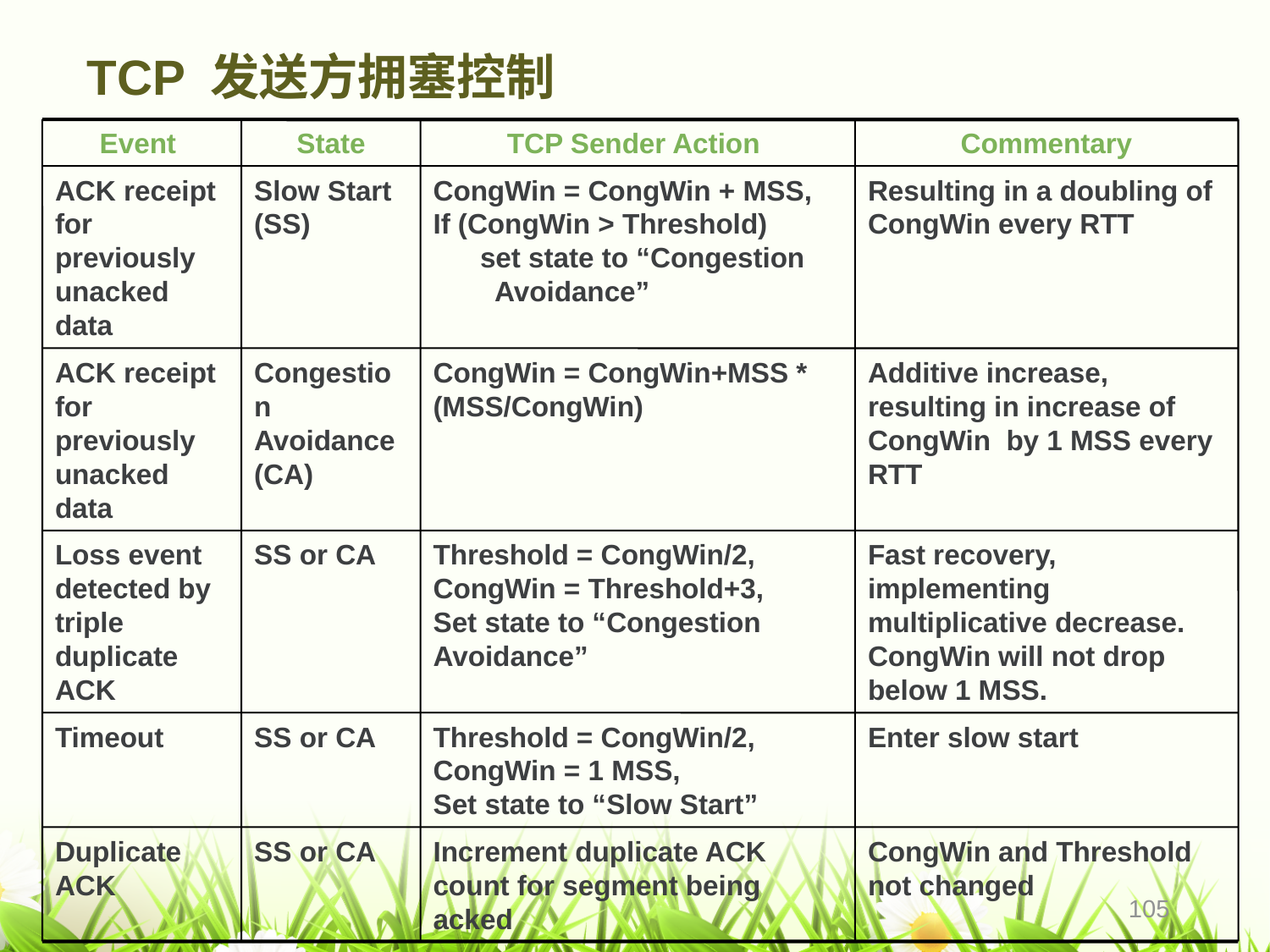

# TCP 发送方拥塞控制
Event

State

TCP Sender Action

Commentary

ACK receipt for previously unacked data

Slow Start (SS)
CongWin = CongWin + MSS,
If (CongWin > Threshold)
      set state to “Congestion             Avoidance”
Resulting in a doubling of CongWin every RTT
ACK receipt for previously unacked data

Congestion
Avoidance (CA)
CongWin = CongWin+MSS * (MSS/CongWin)

Additive increase, resulting in increase of CongWin  by 1 MSS every RTT
Loss event detected by triple duplicate ACK

SS or CA
Threshold = CongWin/2,
CongWin = Threshold+3,
Set state to “Congestion Avoidance”
Fast recovery, implementing multiplicative decrease. CongWin will not drop below 1 MSS.
Timeout

SS or CA
Threshold = CongWin/2,
CongWin = 1 MSS,
Set state to “Slow Start”
Enter slow start
Duplicate ACK

SS or CA
Increment duplicate ACK count for segment being acked
CongWin and Threshold not changed

105